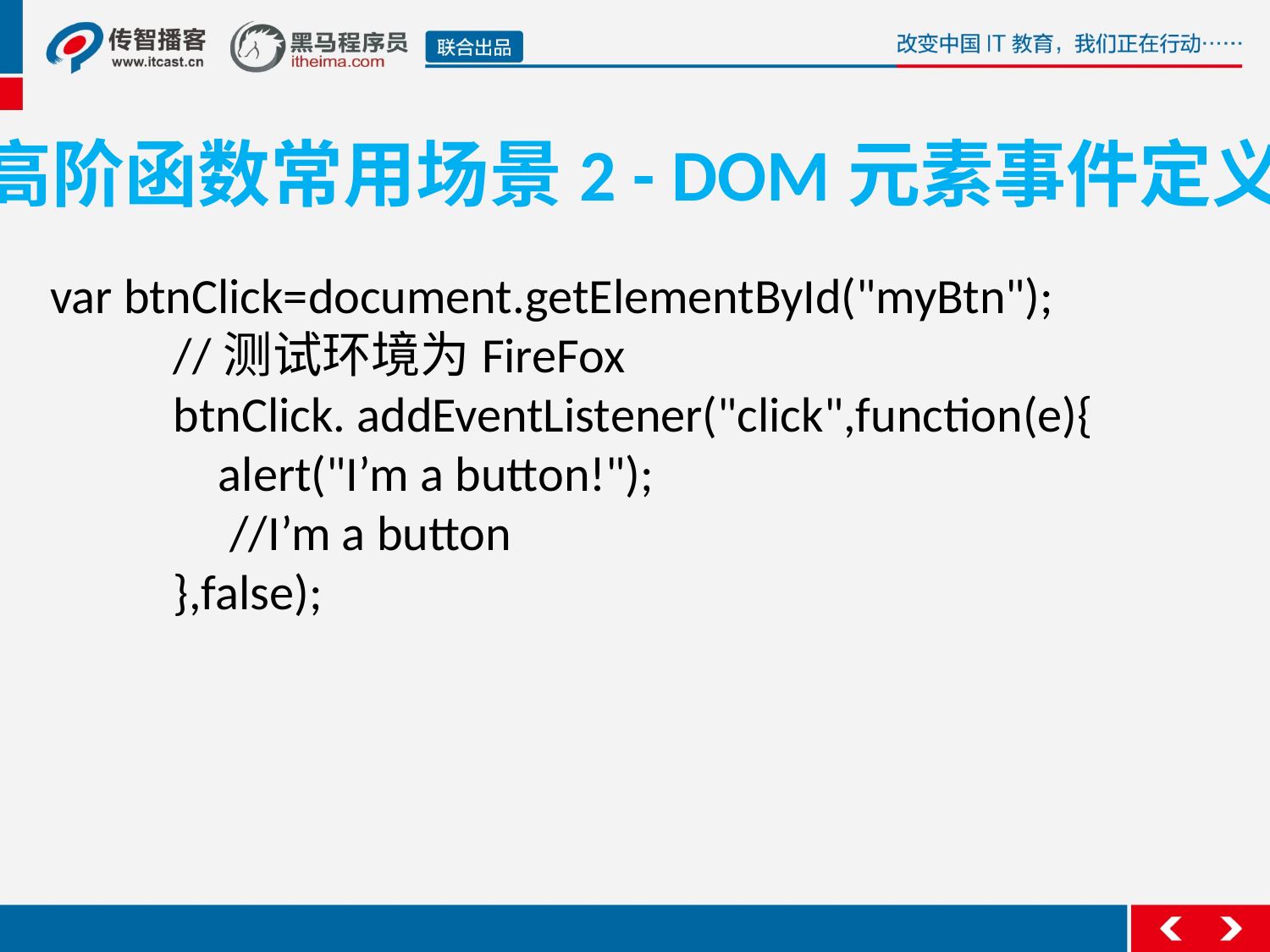

# 高阶函数常用场景2 - DOM元素事件定义
  var btnClick=document.getElementById("myBtn");
             //测试环境为FireFox
             btnClick. addEventListener("click",function(e){
                 alert("I’m a button!");
                  //I’m a button
             },false);